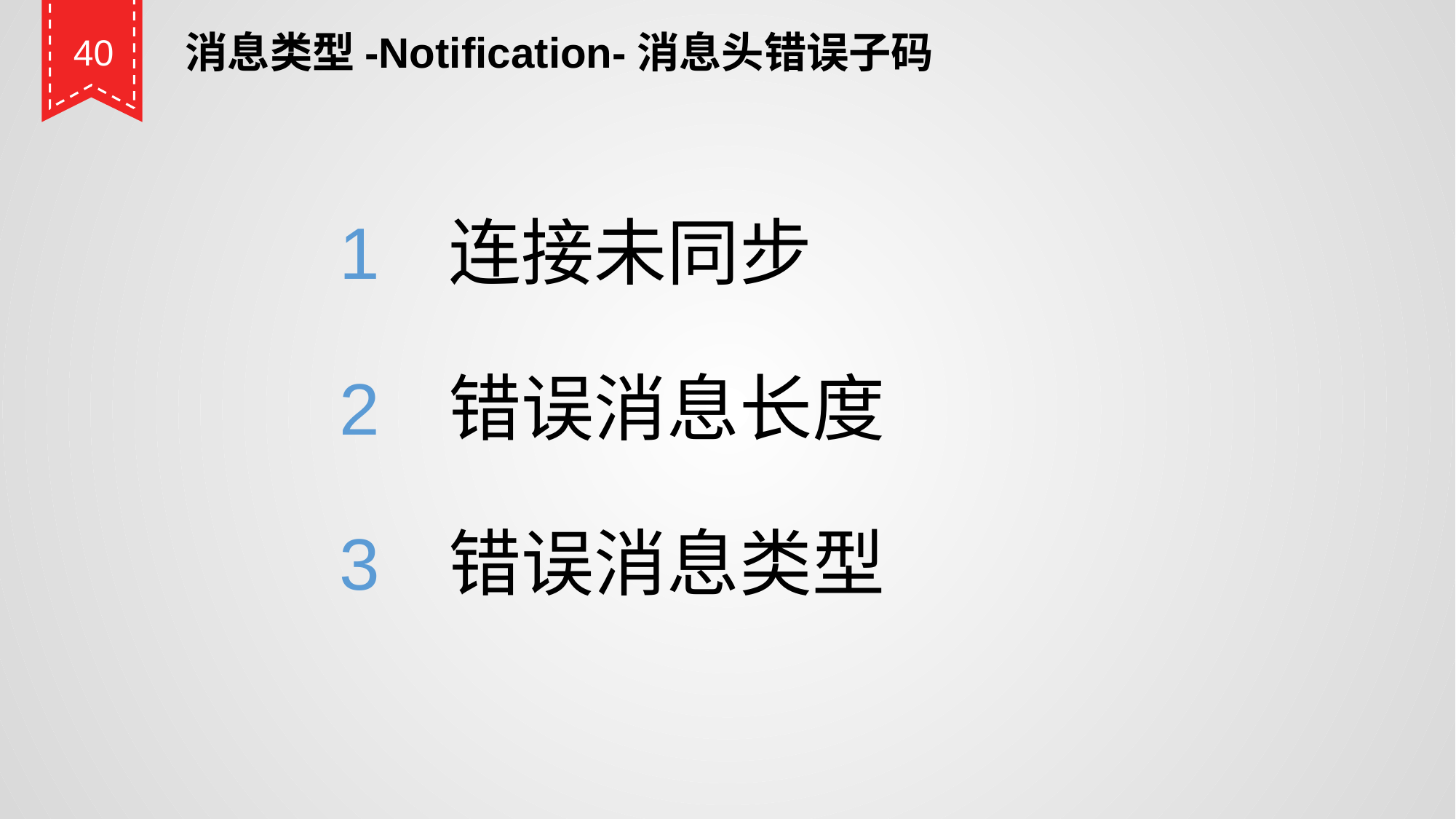

消息类型-Notification-消息头错误子码
40
1 	连接未同步
2 	错误消息长度
3 	错误消息类型